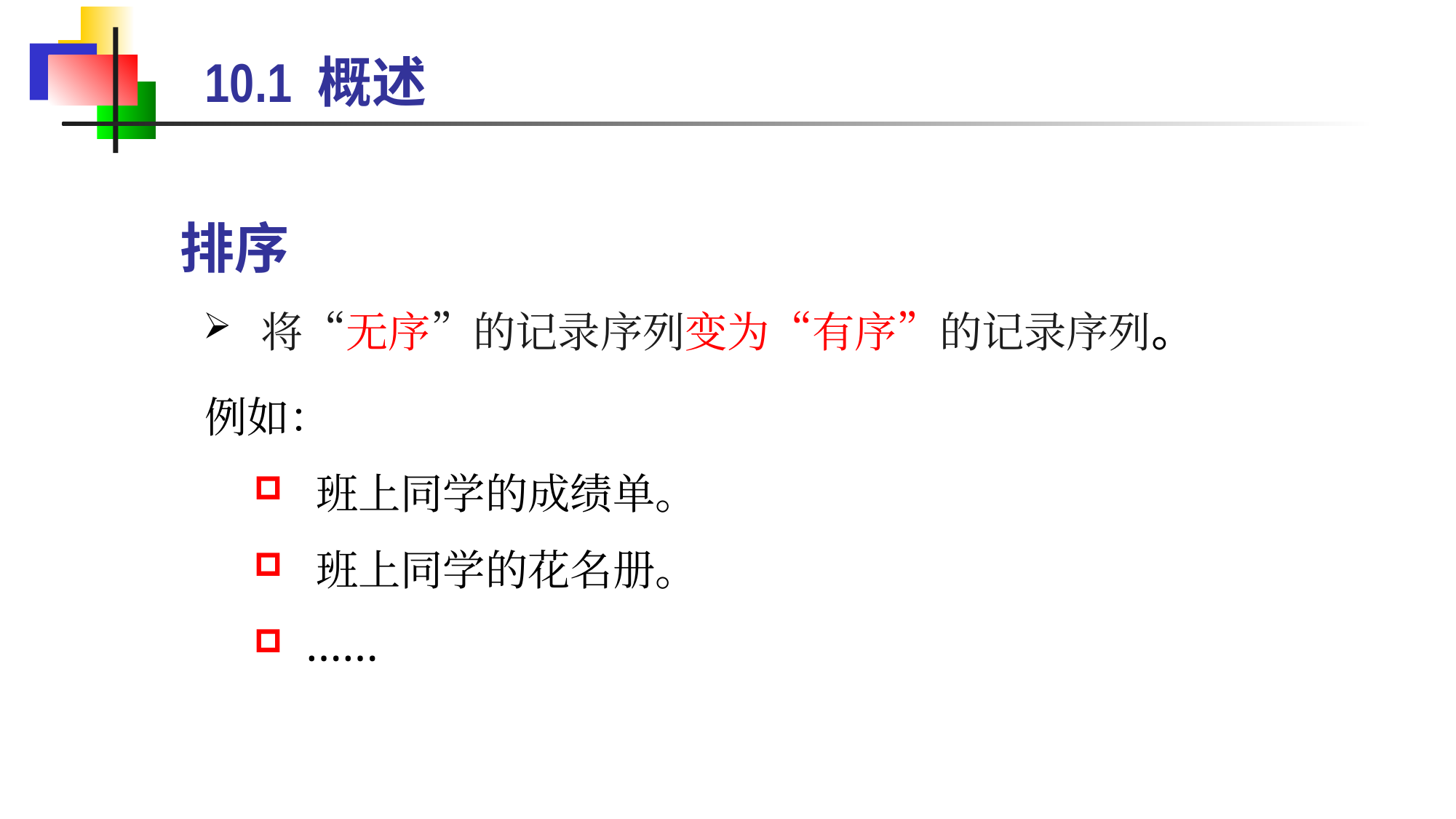

# 10.1 概述
排序
 将“无序”的记录序列变为“有序”的记录序列。
例如：
 班上同学的成绩单。
 班上同学的花名册。
 ……